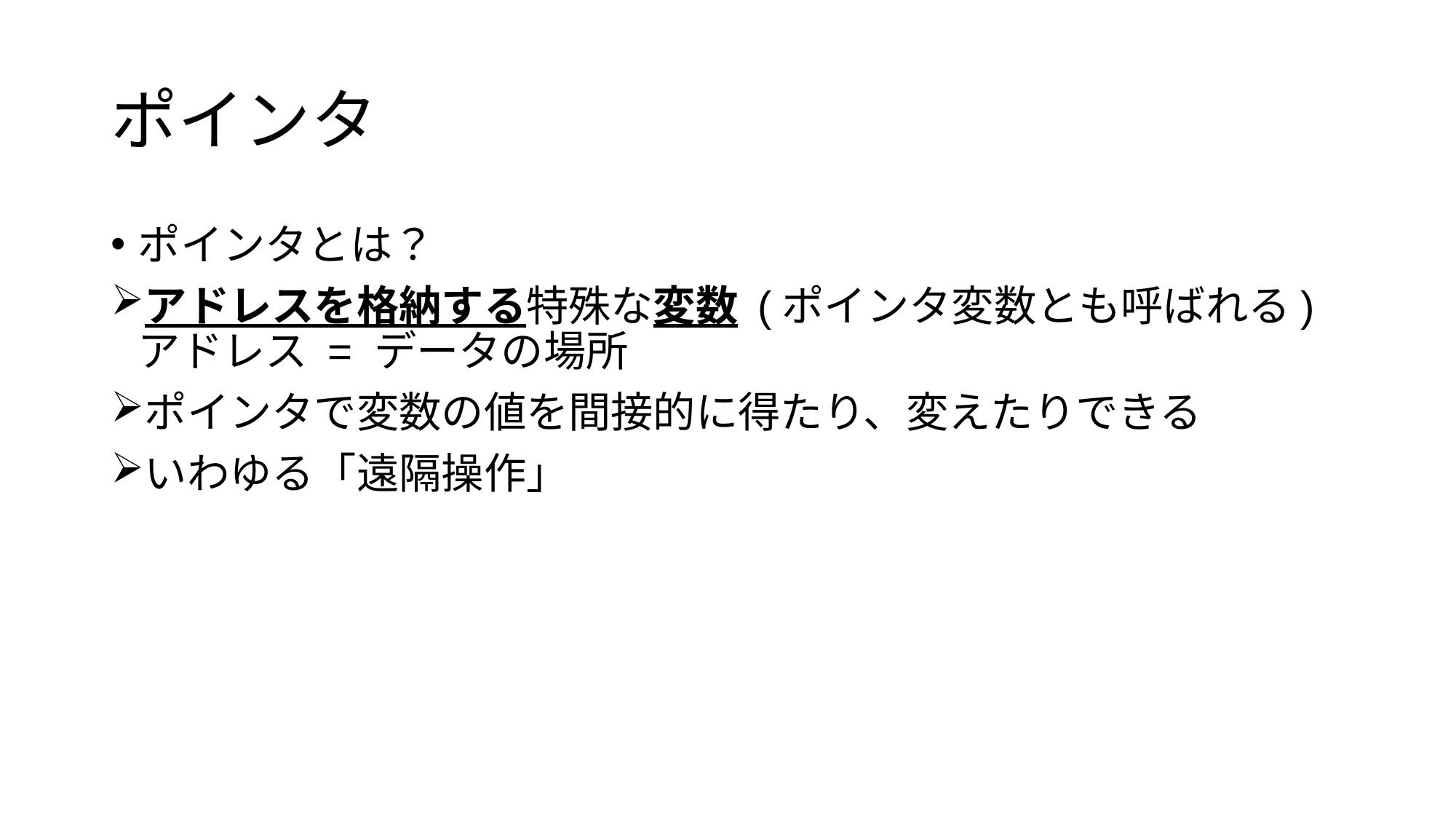

# ポインタ
ポインタとは？
アドレスを格納する特殊な変数 (ポインタ変数とも呼ばれる)
アドレス = データの場所
ポインタで変数の値を間接的に得たり、変えたりできる
いわゆる「遠隔操作」